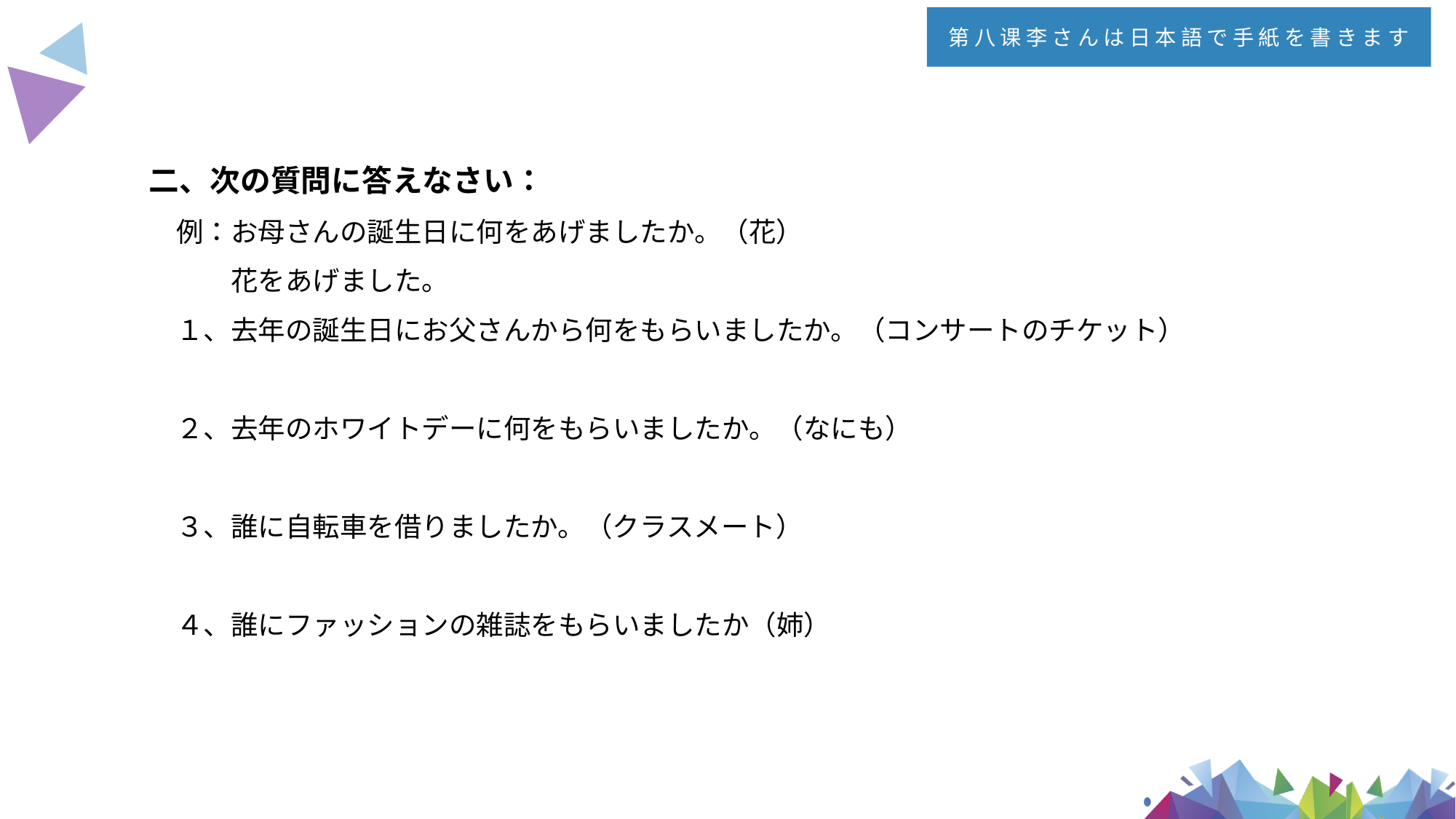

第八课李さんは日本語で手紙を書きます
二、次の質問に答えなさい：
　例：お母さんの誕生日に何をあげましたか。（花）
　　　花をあげました。
　１、去年の誕生日にお父さんから何をもらいましたか。（コンサートのチケット）

　２、去年のホワイトデーに何をもらいましたか。（なにも）

　３、誰に自転車を借りましたか。（クラスメート）

　４、誰にファッションの雑誌をもらいましたか（姉）